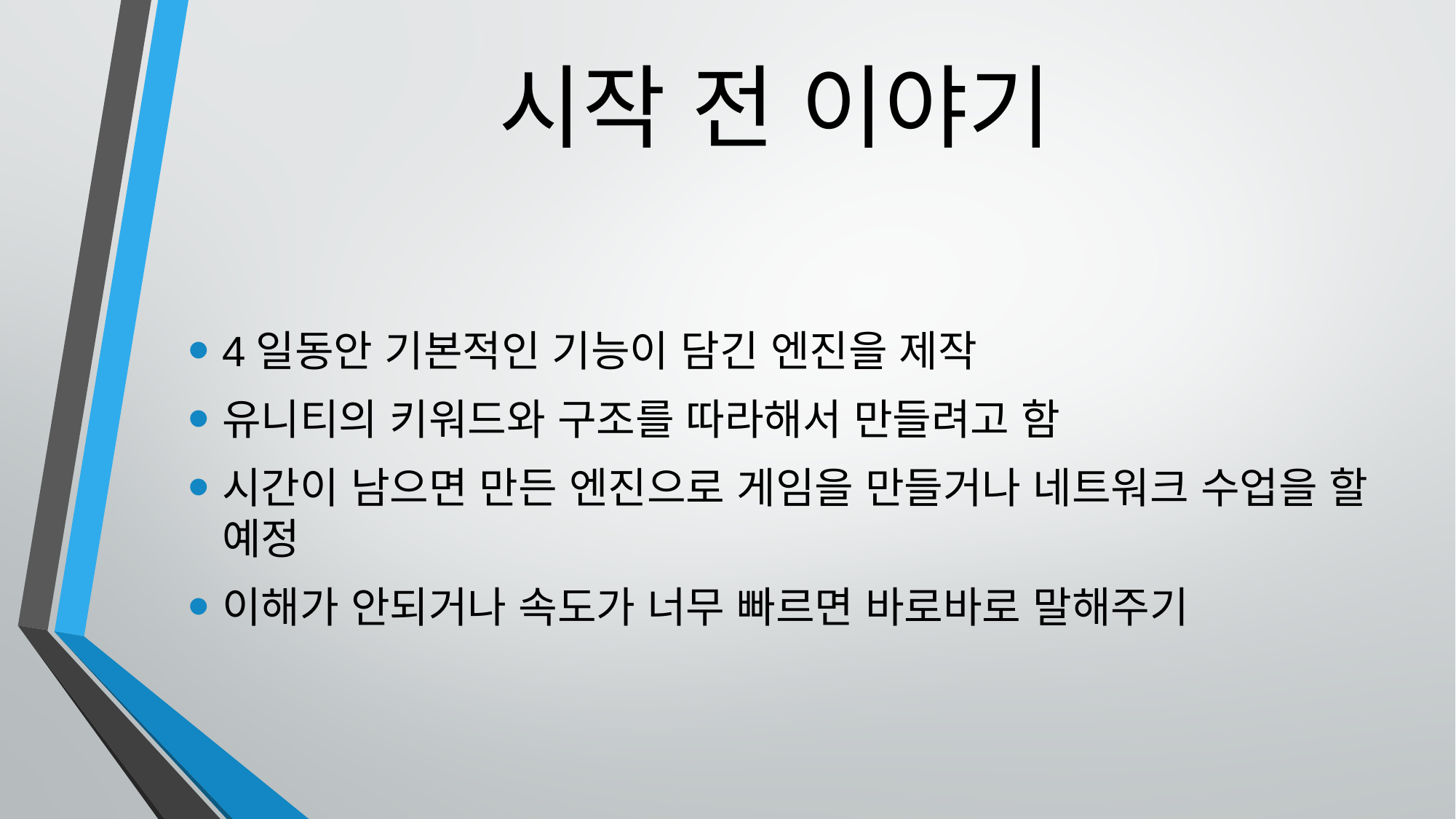

# 시작 전 이야기
4일동안 기본적인 기능이 담긴 엔진을 제작
유니티의 키워드와 구조를 따라해서 만들려고 함
시간이 남으면 만든 엔진으로 게임을 만들거나 네트워크 수업을 할 예정
이해가 안되거나 속도가 너무 빠르면 바로바로 말해주기